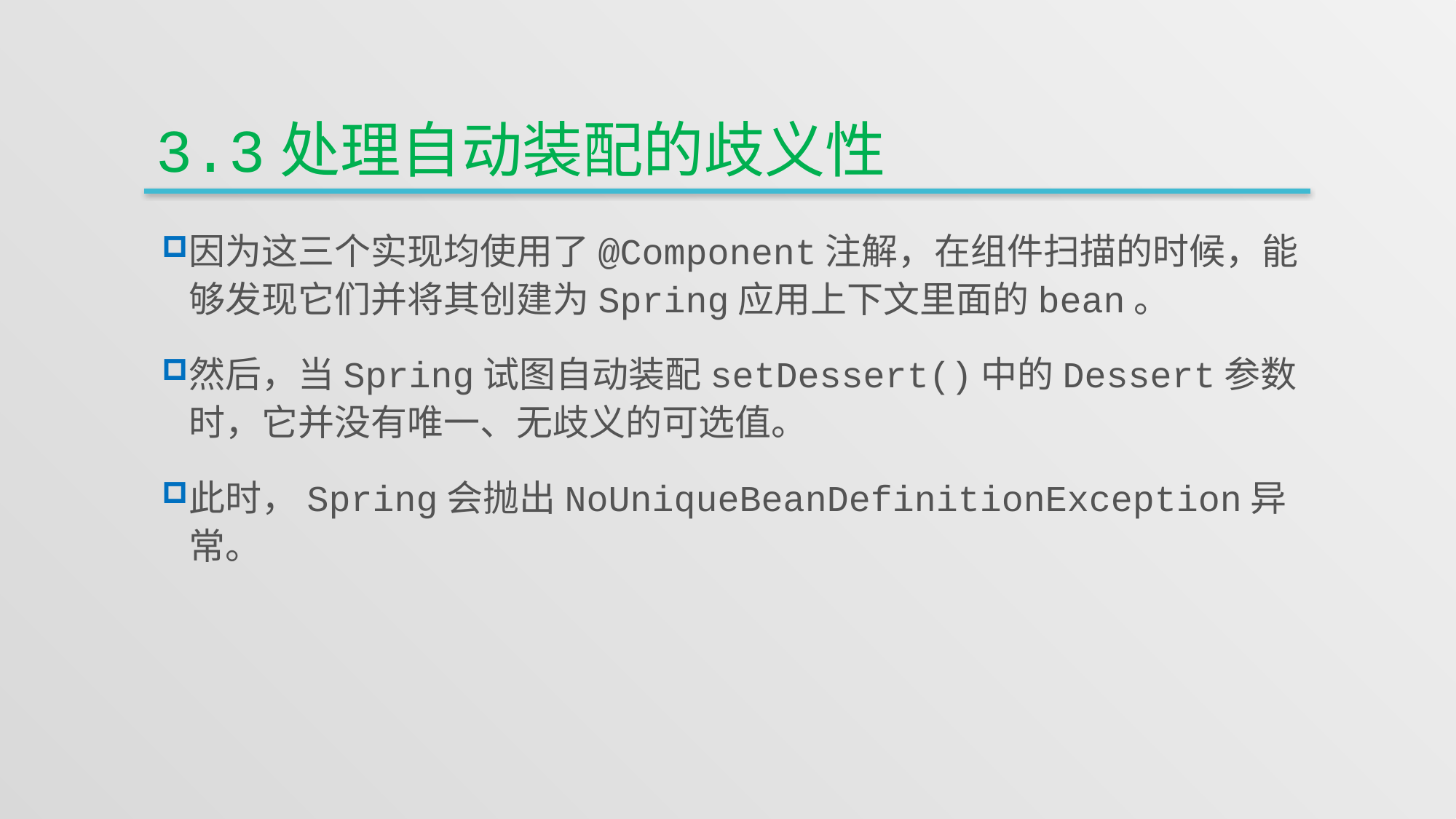

# 3.3处理自动装配的歧义性
因为这三个实现均使用了@Component注解，在组件扫描的时候，能够发现它们并将其创建为Spring应用上下文里面的bean。
然后，当Spring试图自动装配setDessert()中的Dessert参数时，它并没有唯一、无歧义的可选值。
此时，Spring会抛出NoUniqueBeanDefinitionException异常。